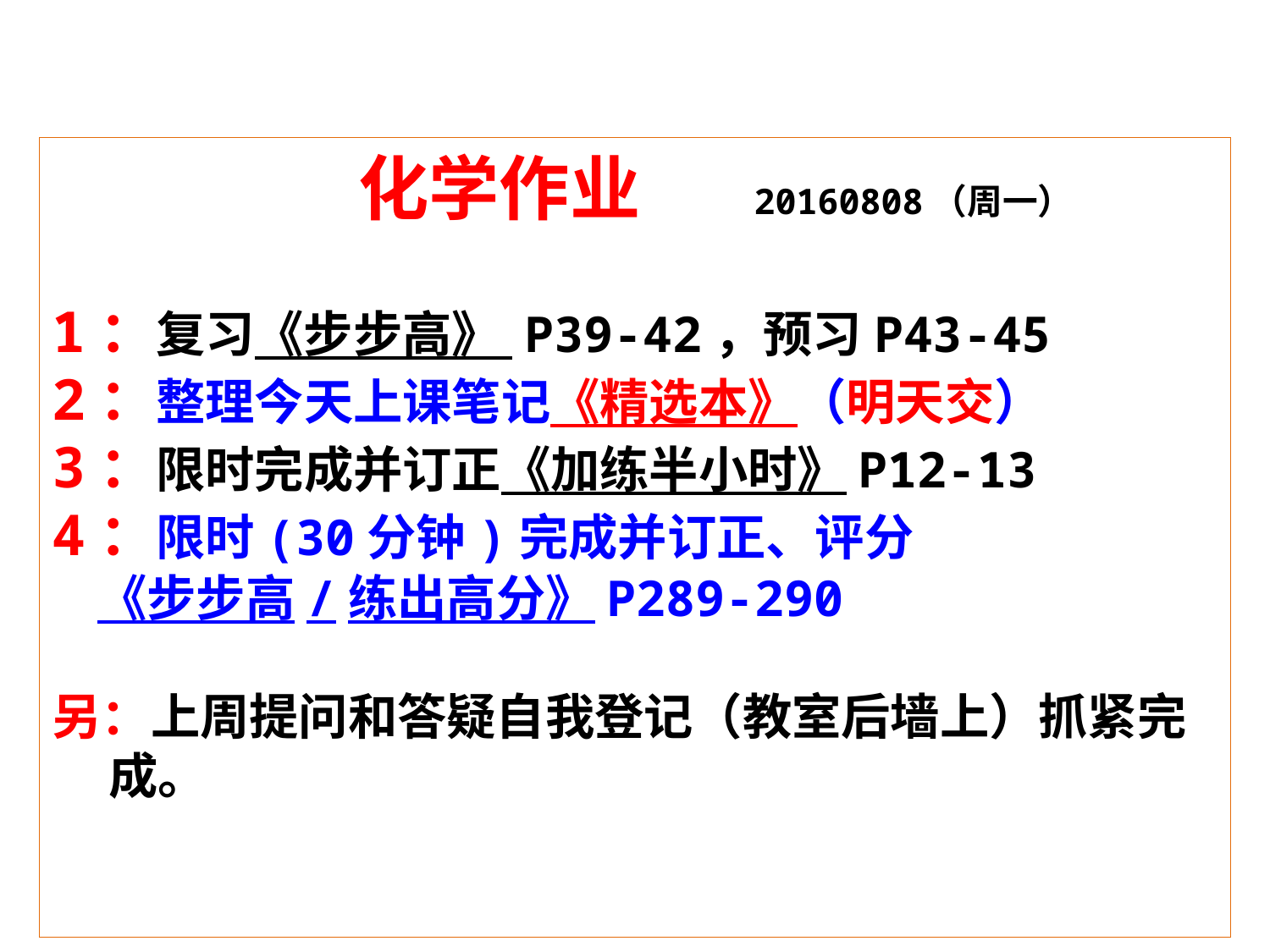

化学作业      20160808（周一）

1：复习《步步高》 P39-42，预习P43-45
2：整理今天上课笔记《精选本》（明天交）
3：限时完成并订正《加练半小时》P12-13
4：限时(30分钟)完成并订正、评分
   《步步高/练出高分》P289-290

另：上周提问和答疑自我登记（教室后墙上）抓紧完
    成。